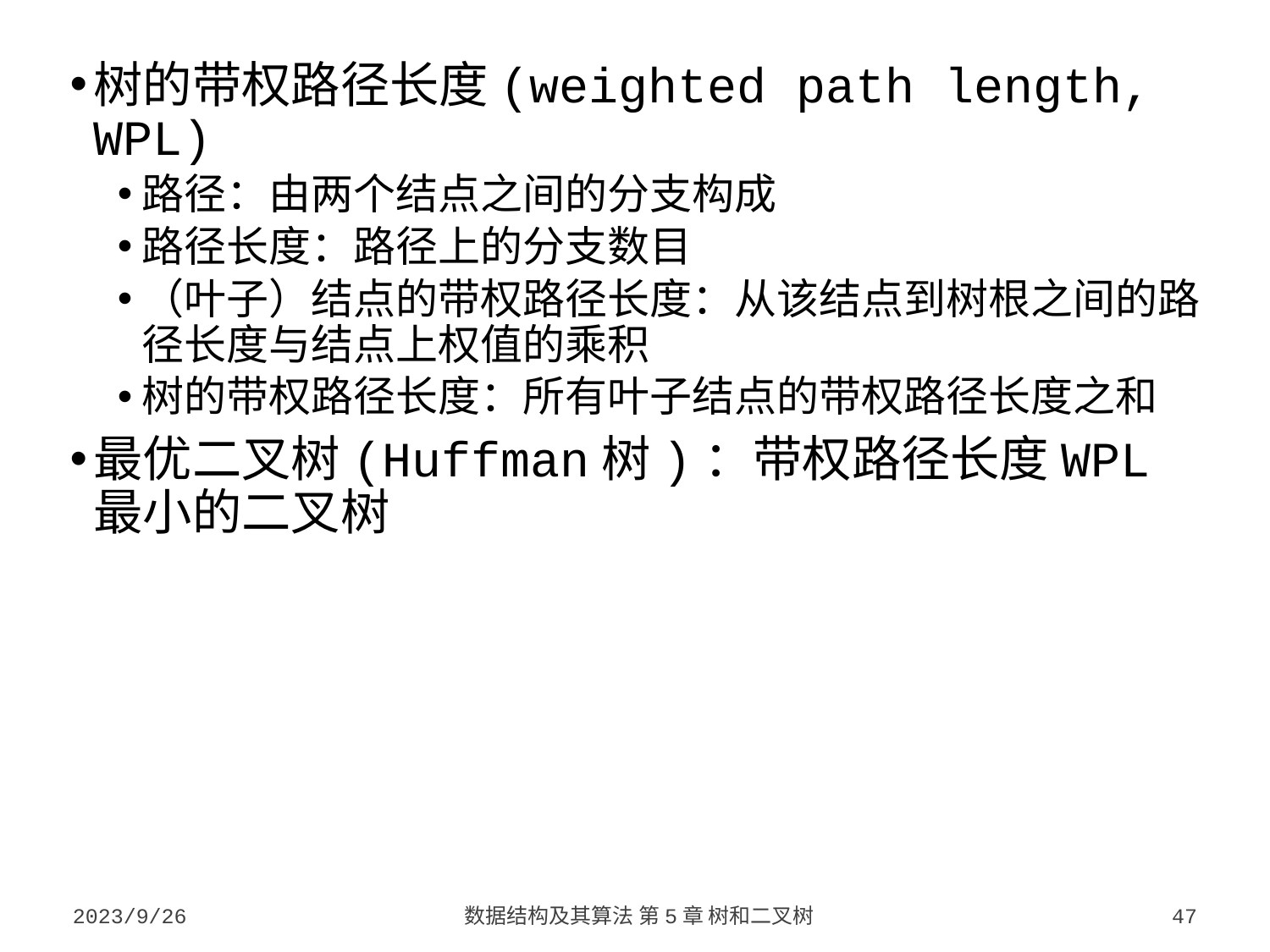

树的带权路径长度(weighted path length, WPL)
路径：由两个结点之间的分支构成
路径长度：路径上的分支数目
（叶子）结点的带权路径长度：从该结点到树根之间的路径长度与结点上权值的乘积
树的带权路径长度：所有叶子结点的带权路径长度之和
最优二叉树(Huffman树)：带权路径长度WPL最小的二叉树
2023/9/26
数据结构及其算法 第5章 树和二叉树
47